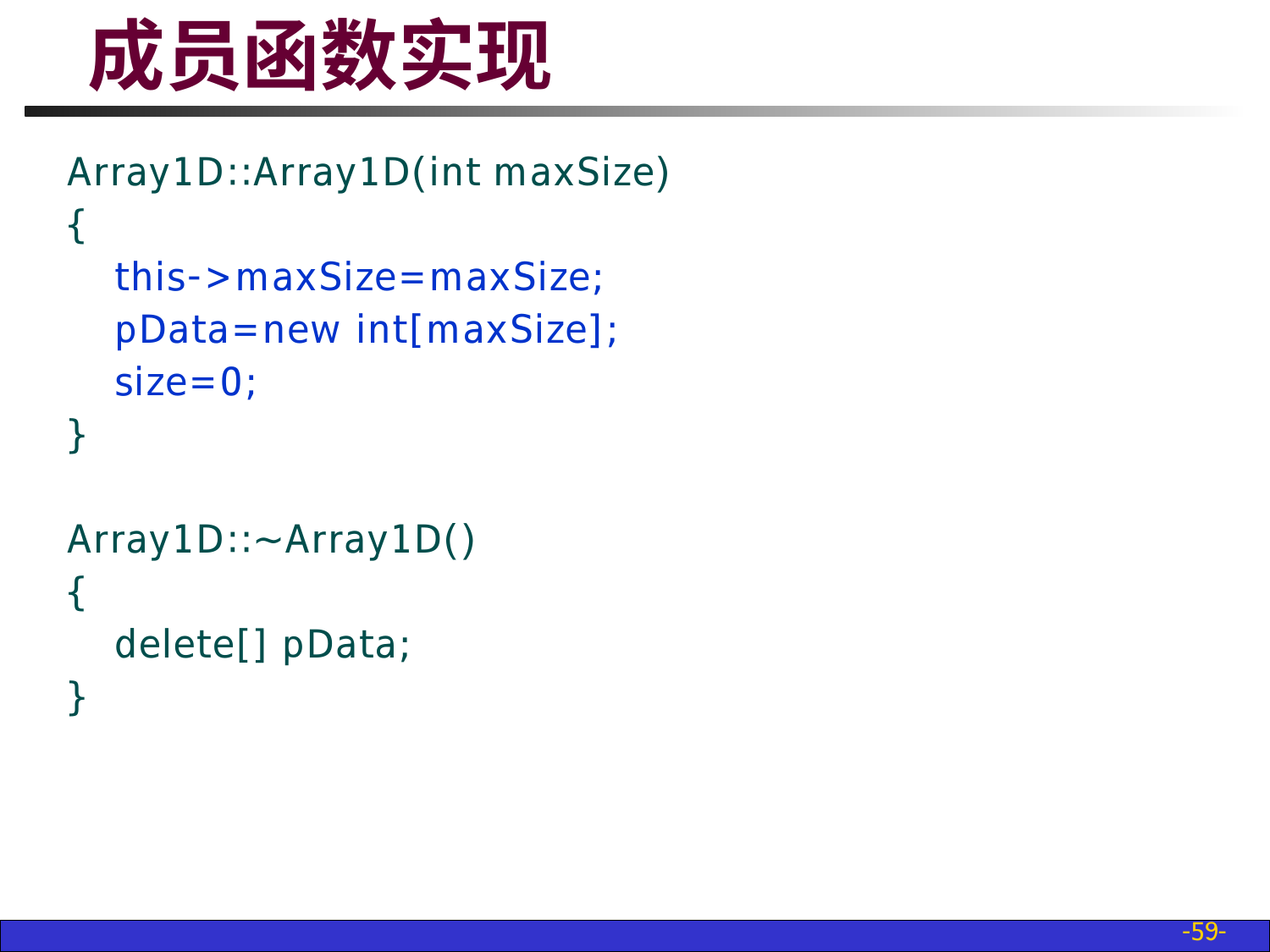

# 成员函数实现
Array1D::Array1D(int maxSize)
{
	this->maxSize=maxSize;
	pData=new int[maxSize];
	size=0;
}

Array1D::~Array1D()
{
	delete[] pData;
}

-59-